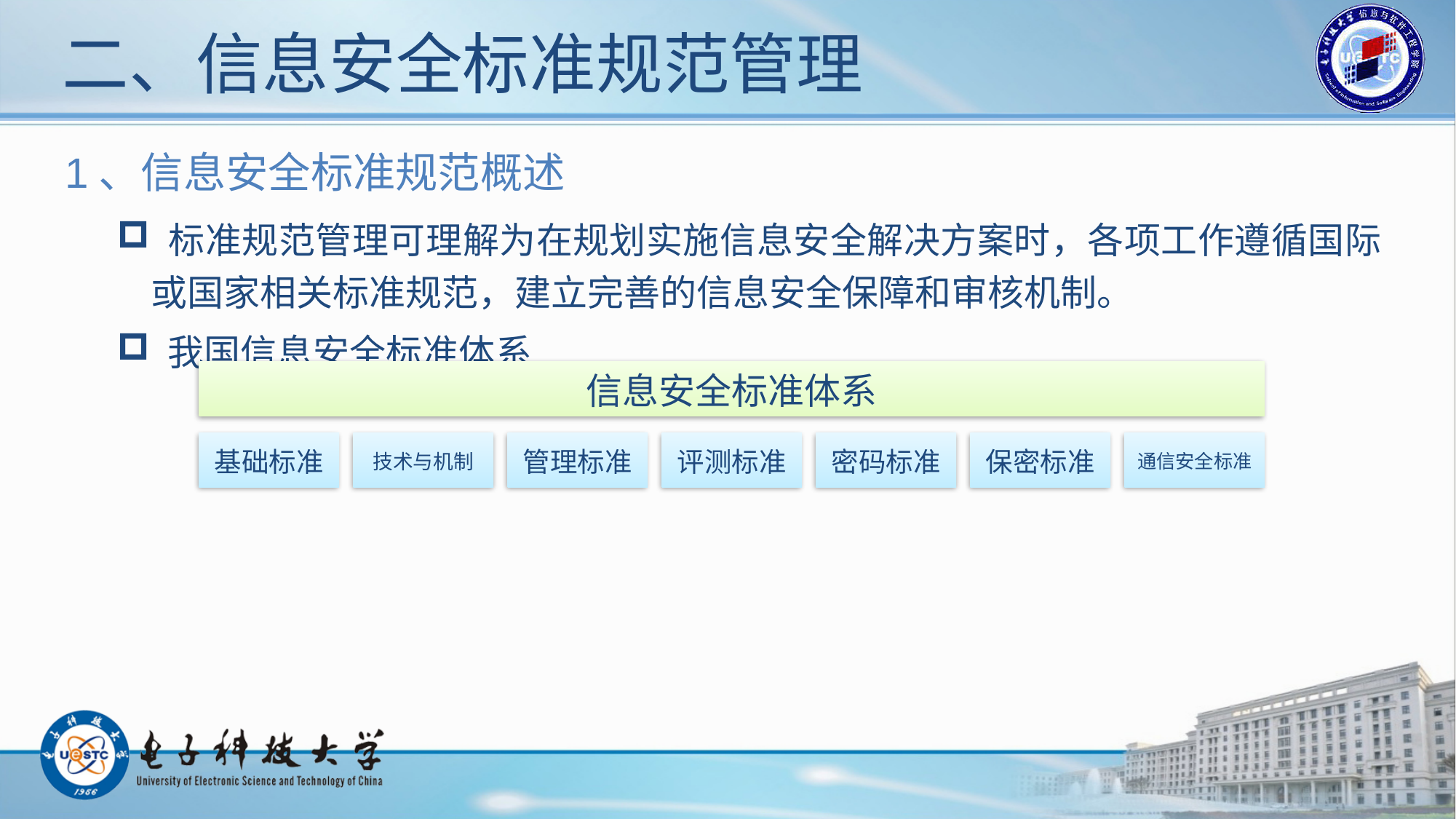

# 二、信息安全标准规范管理
1、信息安全标准规范概述
 标准规范管理可理解为在规划实施信息安全解决方案时，各项工作遵循国际或国家相关标准规范，建立完善的信息安全保障和审核机制。
 我国信息安全标准体系
信息安全标准体系
基础标准
技术与机制
管理标准
评测标准
密码标准
保密标准
通信安全标准